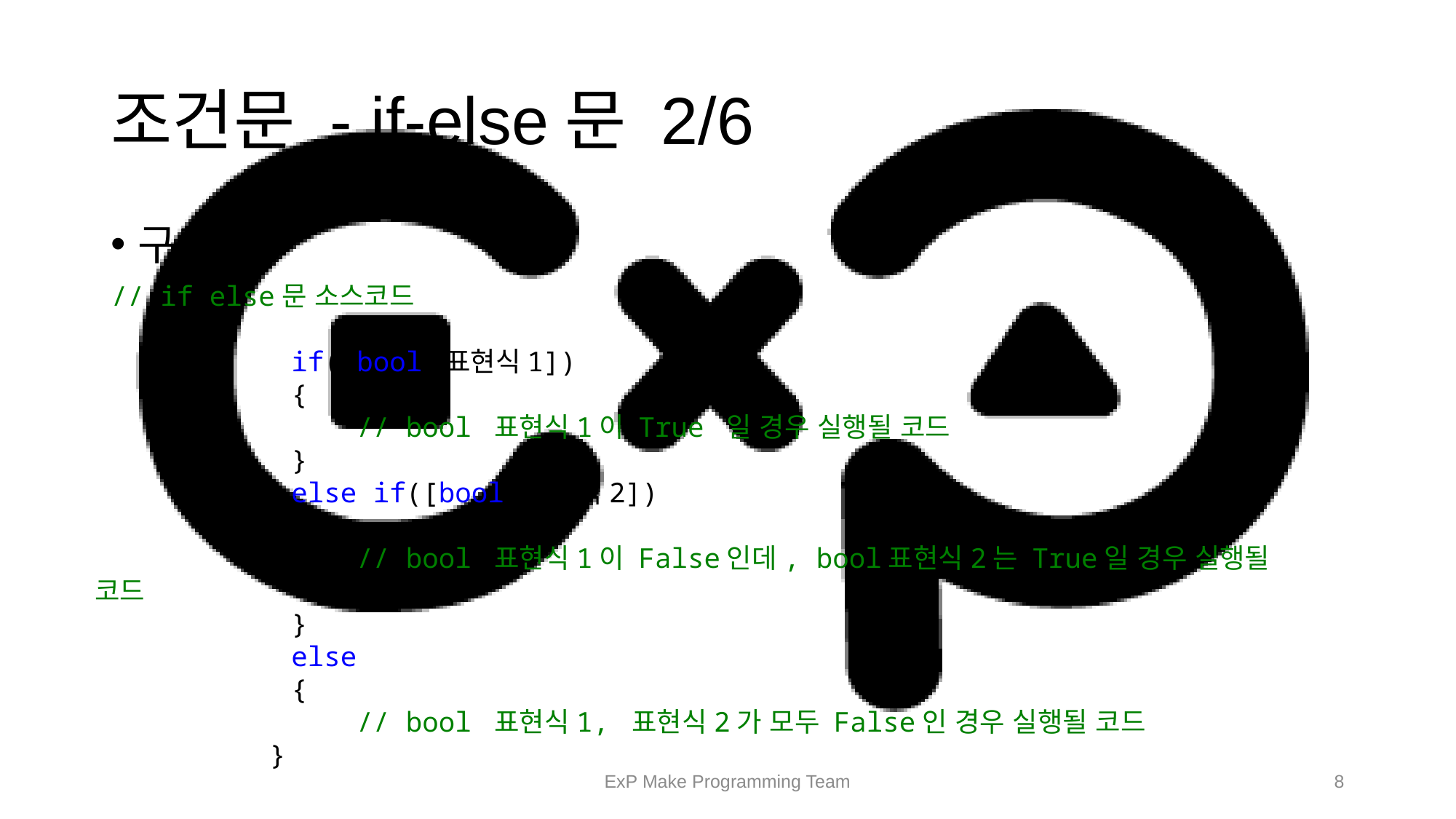

# 조건문 - if-else문 2/6
구조

 // if else문 소스코드

            if([bool 표현식1])
            {
                // bool 표현식1이 True 일 경우 실행될 코드
            }
            else if([bool 표현식2])
            {
                // bool 표현식1이 False인데, bool표현식2는 True일 경우 실행될 코드
            }
            else
            {
                // bool 표현식1, 표현식2가 모두 False인 경우 실행될 코드
	    }
ExP Make Programming Team
8